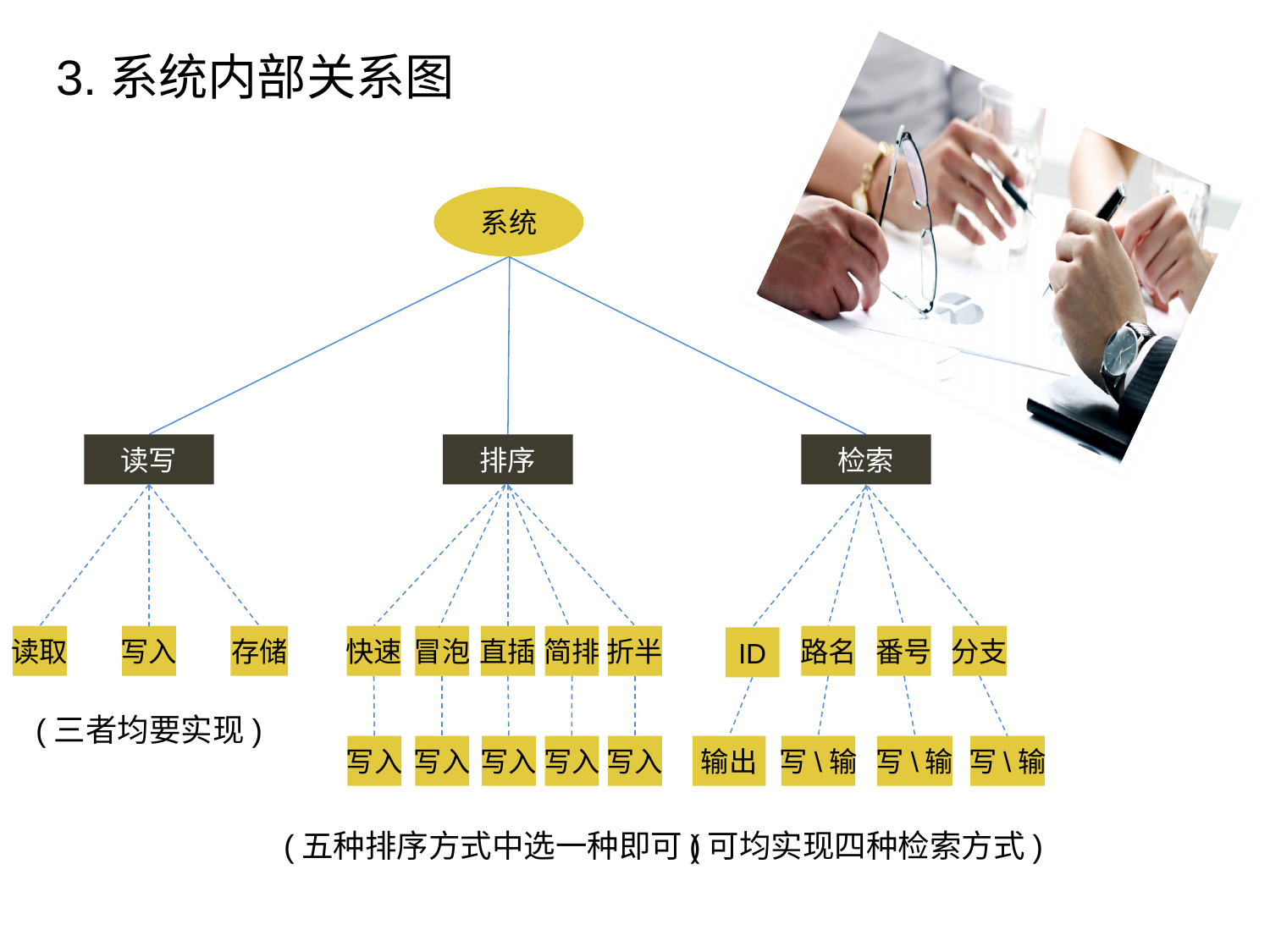

3.系统内部关系图

系统
点击添加文本
点击添加文本
读写
排序
检索
点击添加文本
读取
写入
存储
快速
冒泡
直插
简排
折半
路名
番号
分支
ID
(三者均要实现)
写入
写入
写入
写入
写入
输出
写\输
写\输
写\输
点击添加文本
(五种排序方式中选一种即可)
(可均实现四种检索方式)